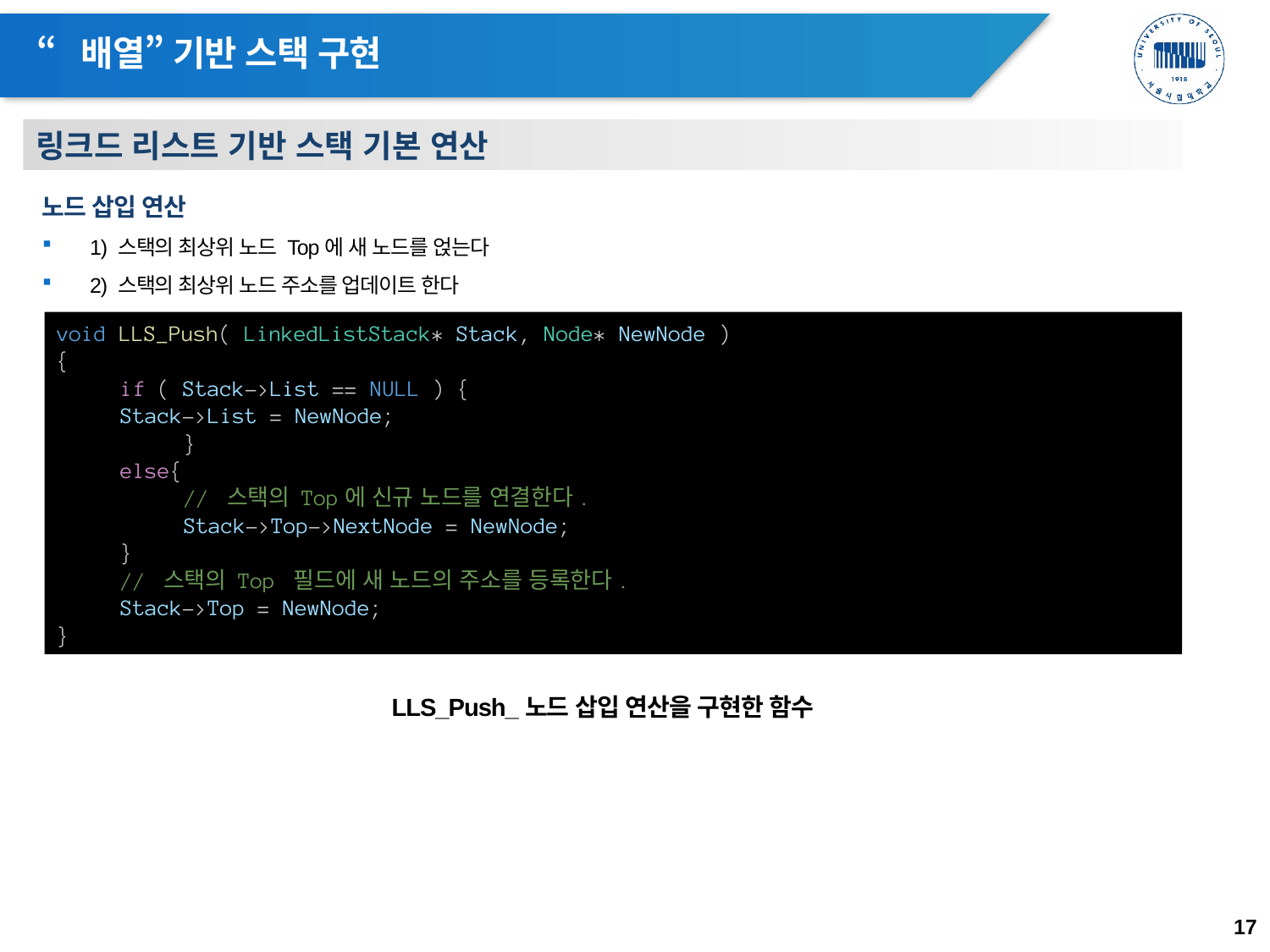

# “배열” 기반 스택 구현
링크드 리스트 기반 스택 기본 연산
노드 삽입 연산
1) 스택의 최상위 노드 Top에 새 노드를 얹는다
2) 스택의 최상위 노드 주소를 업데이트 한다

void LLS_Push( LinkedListStack* Stack, Node* NewNode )
{
if ( Stack->List == NULL ) {
Stack->List = NewNode;
	}
else{
// 스택의 Top에 신규 노드를 연결한다.
Stack->Top->NextNode = NewNode;
}
// 스택의 Top 필드에 새 노드의 주소를 등록한다.
Stack->Top = NewNode;
}
LLS_Push_노드 삽입 연산을 구현한 함수
17